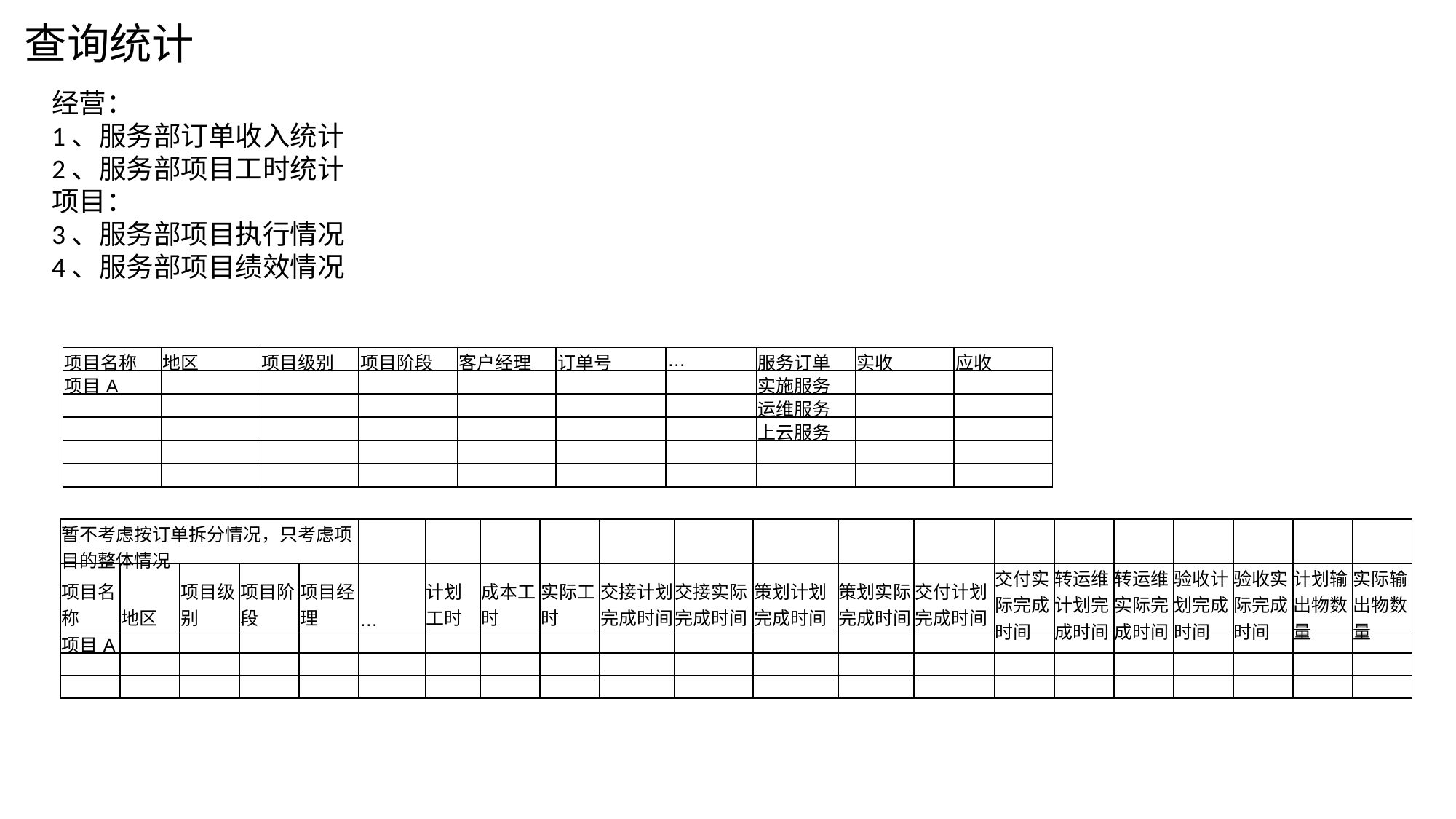

查询统计
经营：
1、服务部订单收入统计
2、服务部项目工时统计
项目：
3、服务部项目执行情况
4、服务部项目绩效情况
| 项目名称 | 地区 | 项目级别 | 项目阶段 | 客户经理 | 订单号 | … | 服务订单 | 实收 | 应收 |
| --- | --- | --- | --- | --- | --- | --- | --- | --- | --- |
| 项目A |  |  |  |  |  |  | 实施服务 |  |  |
|  |  |  |  |  |  |  | 运维服务 |  |  |
|  |  |  |  |  |  |  | 上云服务 |  |  |
|  |  |  |  |  |  |  |  |  |  |
|  |  |  |  |  |  |  |  |  |  |
| 暂不考虑按订单拆分情况，只考虑项目的整体情况 |  |  |  |  |  |  |  |  |  |  |  |  |  |  |  |  |  |  |  |  |
| --- | --- | --- | --- | --- | --- | --- | --- | --- | --- | --- | --- | --- | --- | --- | --- | --- | --- | --- | --- | --- |
| 项目名称 | 地区 | 项目级别 | 项目阶段 | 项目经理 | … | 计划工时 | 成本工时 | 实际工时 | 交接计划完成时间 | 交接实际完成时间 | 策划计划完成时间 | 策划实际完成时间 | 交付计划完成时间 | 交付实际完成时间 | 转运维计划完成时间 | 转运维实际完成时间 | 验收计划完成时间 | 验收实际完成时间 | 计划输出物数量 | 实际输出物数量 |
| 项目A |  |  |  |  |  |  |  |  |  |  |  |  |  |  |  |  |  |  |  |  |
|  |  |  |  |  |  |  |  |  |  |  |  |  |  |  |  |  |  |  |  |  |
|  |  |  |  |  |  |  |  |  |  |  |  |  |  |  |  |  |  |  |  |  |